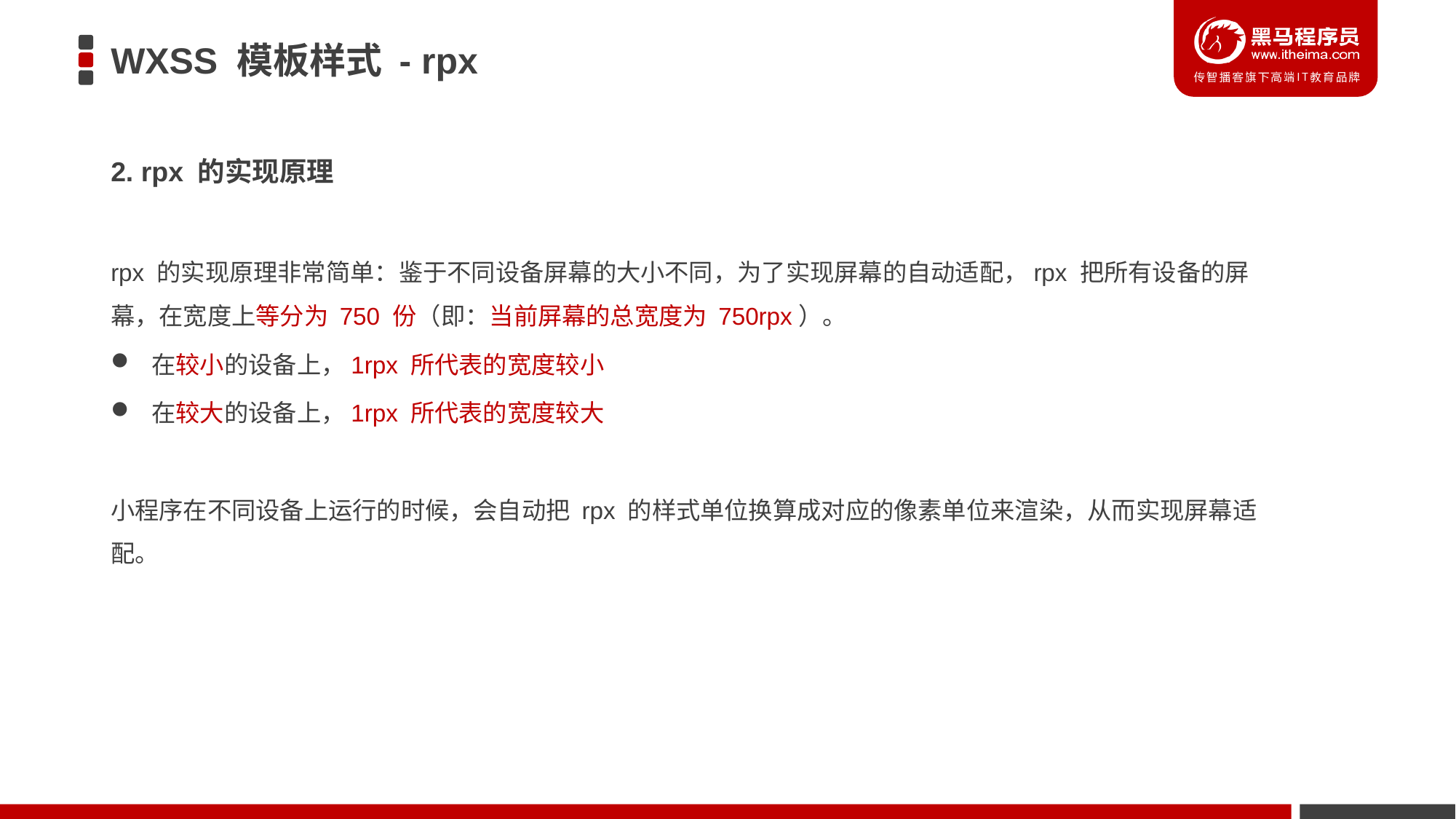

# WXSS 模板样式 - rpx
2. rpx 的实现原理
rpx 的实现原理非常简单：鉴于不同设备屏幕的大小不同，为了实现屏幕的自动适配，rpx 把所有设备的屏幕，在宽度上等分为 750 份（即：当前屏幕的总宽度为 750rpx）。
在较小的设备上，1rpx 所代表的宽度较小
在较大的设备上，1rpx 所代表的宽度较大

小程序在不同设备上运行的时候，会自动把 rpx 的样式单位换算成对应的像素单位来渲染，从而实现屏幕适配。